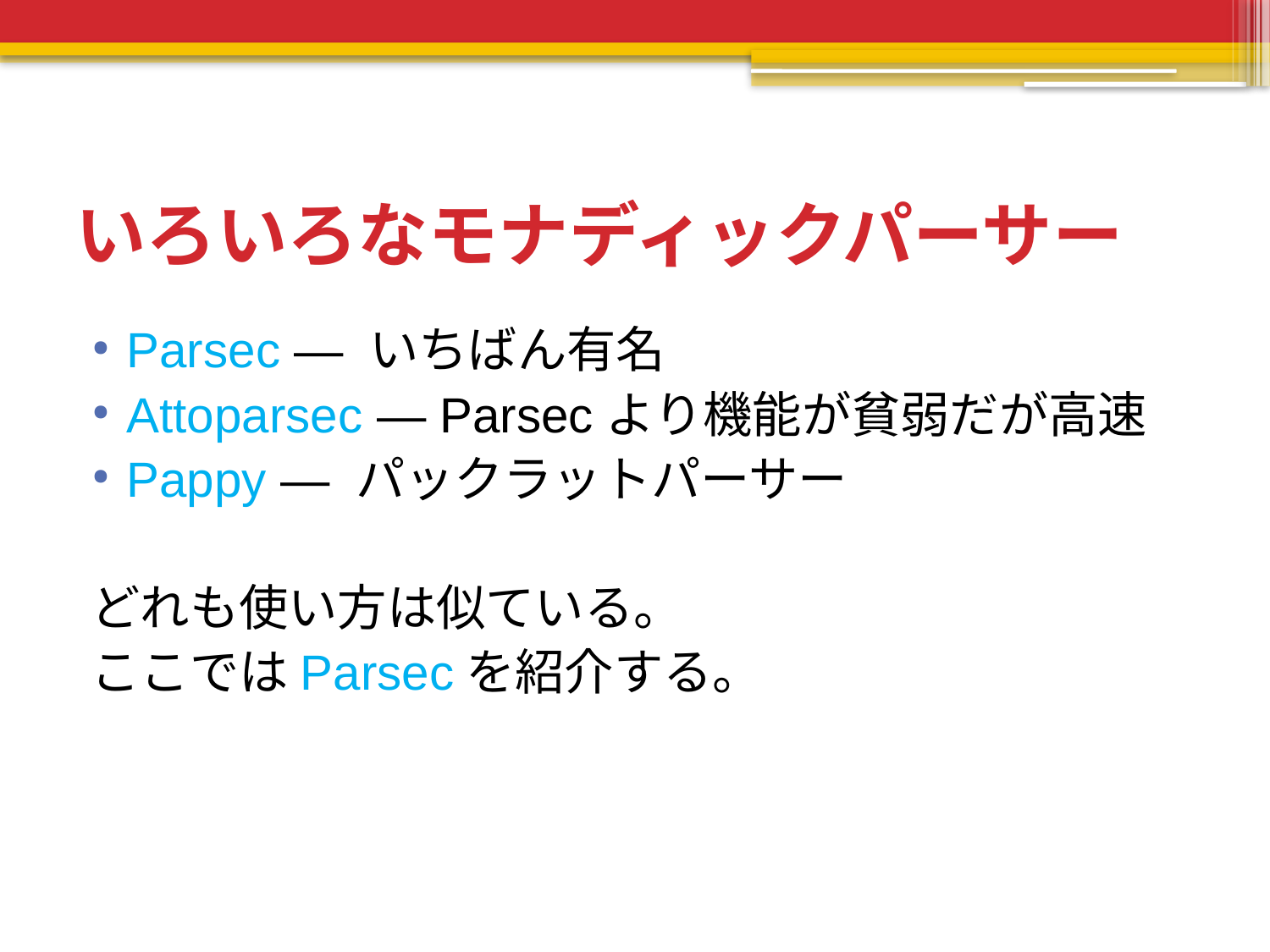

# いろいろなモナディックパーサー
Parsec ― いちばん有名
Attoparsec ― Parsecより機能が貧弱だが高速
Pappy ― パックラットパーサー

どれも使い方は似ている。
ここではParsecを紹介する。